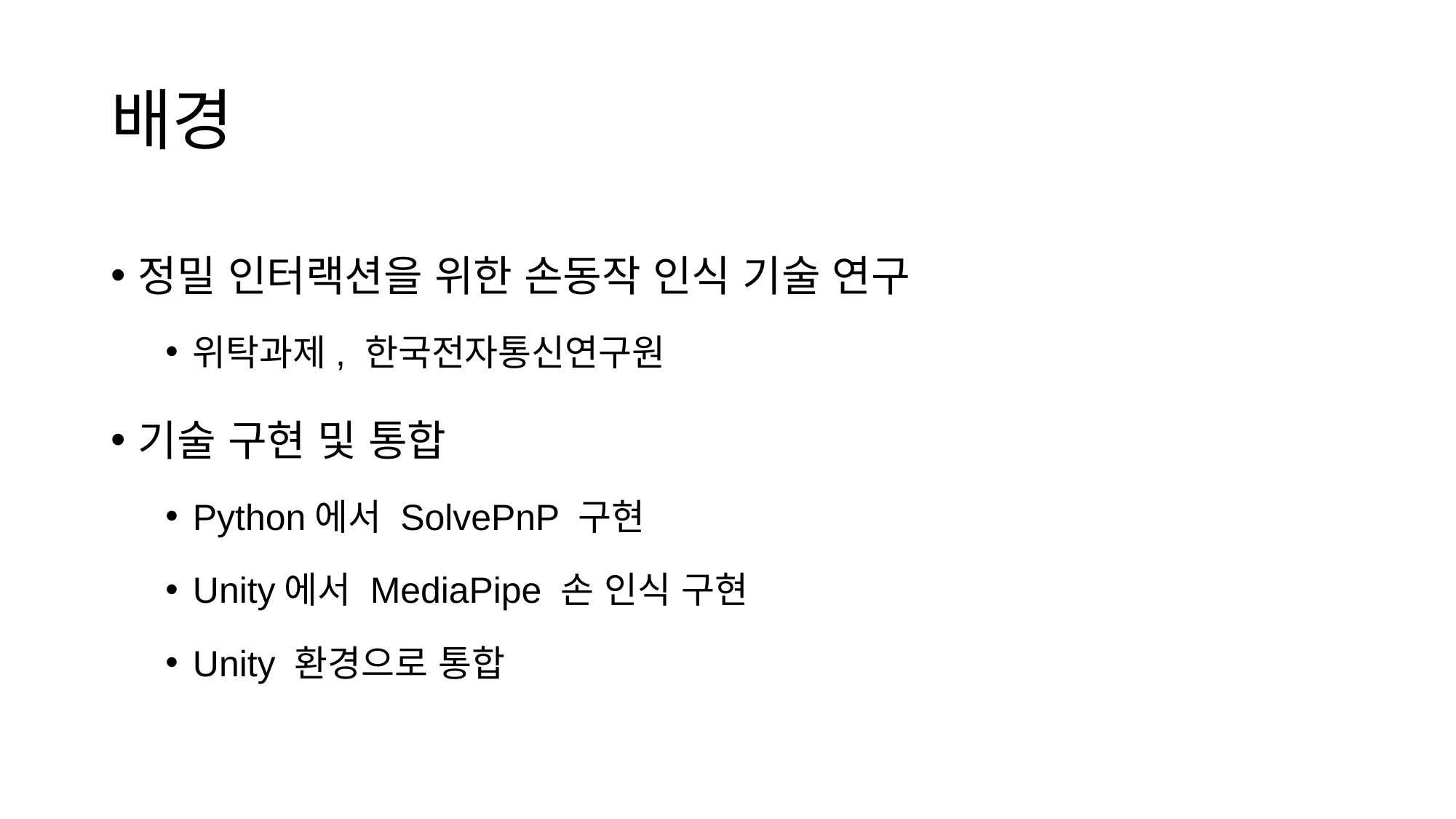

# 배경
정밀 인터랙션을 위한 손동작 인식 기술 연구
위탁과제, 한국전자통신연구원
기술 구현 및 통합
Python에서 SolvePnP 구현
Unity에서 MediaPipe 손 인식 구현
Unity 환경으로 통합